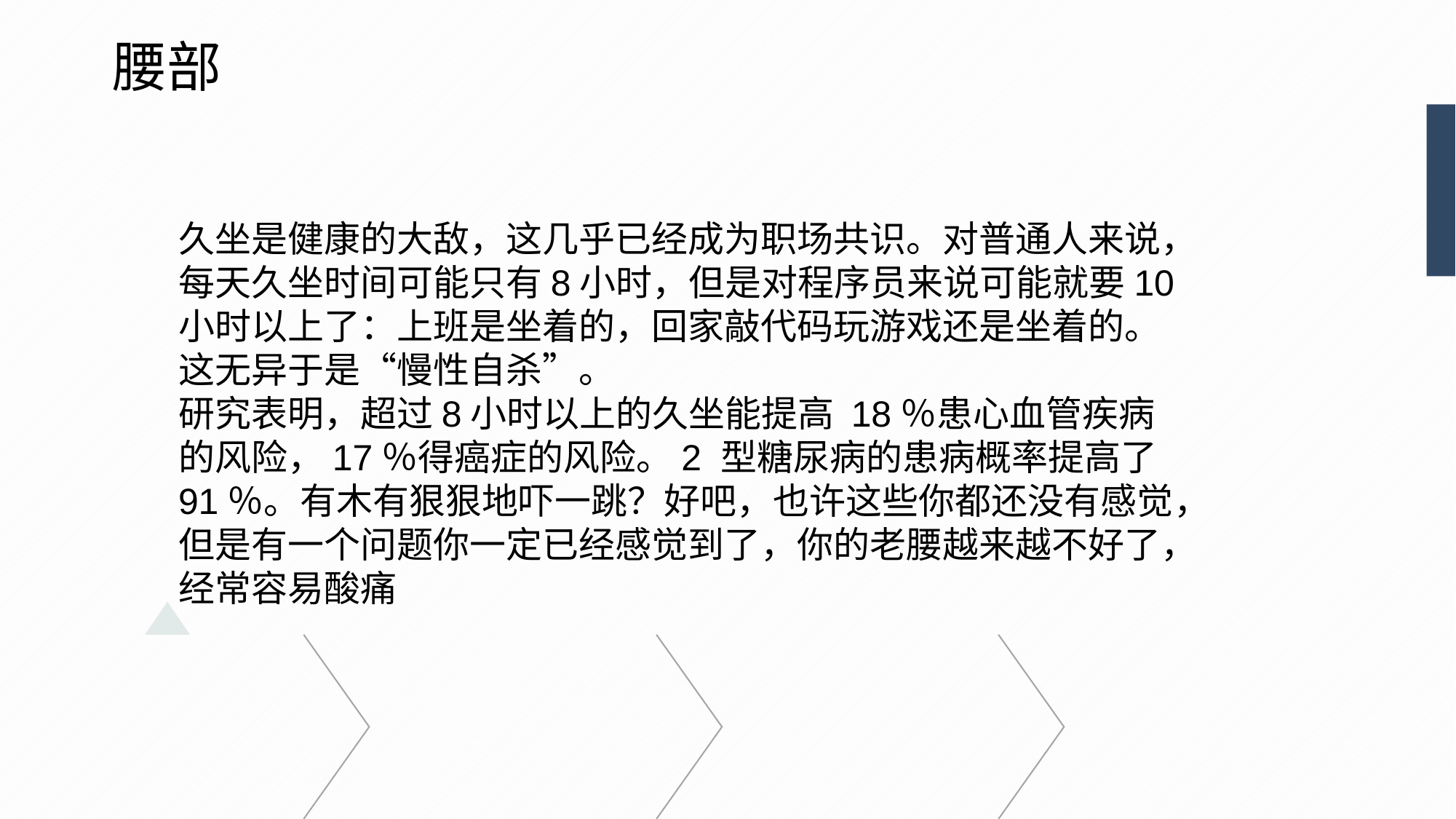

腰部

久坐是健康的大敌，这几乎已经成为职场共识。对普通人来说，每天久坐时间可能只有8小时，但是对程序员来说可能就要10小时以上了：上班是坐着的，回家敲代码玩游戏还是坐着的。这无异于是“慢性自杀”。
研究表明，超过8小时以上的久坐能提高 18％患心血管疾病的风险，17％得癌症的风险。2 型糖尿病的患病概率提高了 91％。有木有狠狠地吓一跳？好吧，也许这些你都还没有感觉，但是有一个问题你一定已经感觉到了，你的老腰越来越不好了，经常容易酸痛